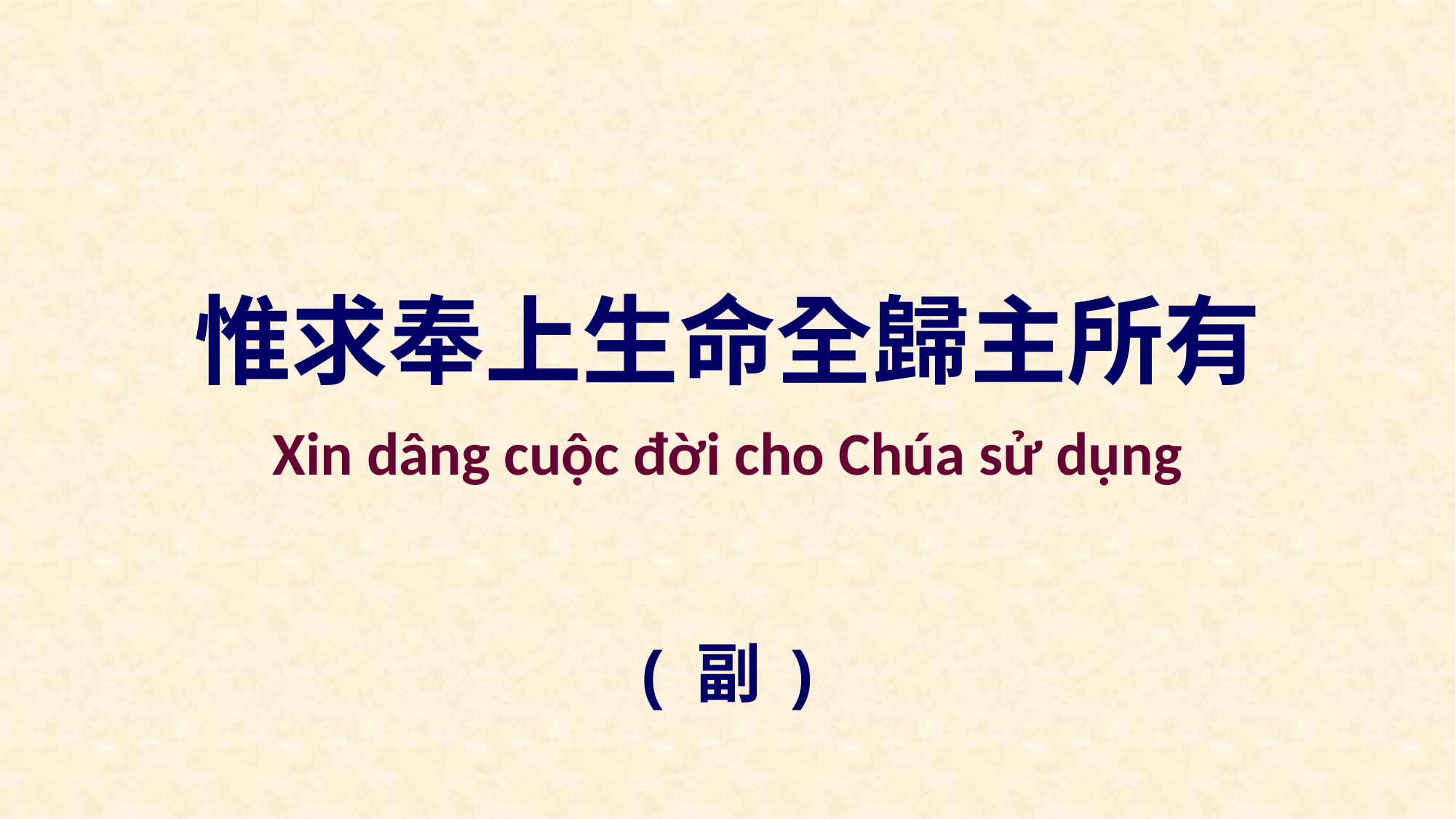

惟求奉上生命全歸主所有
Xin dâng cuộc đời cho Chúa sử dụng
( 副 )